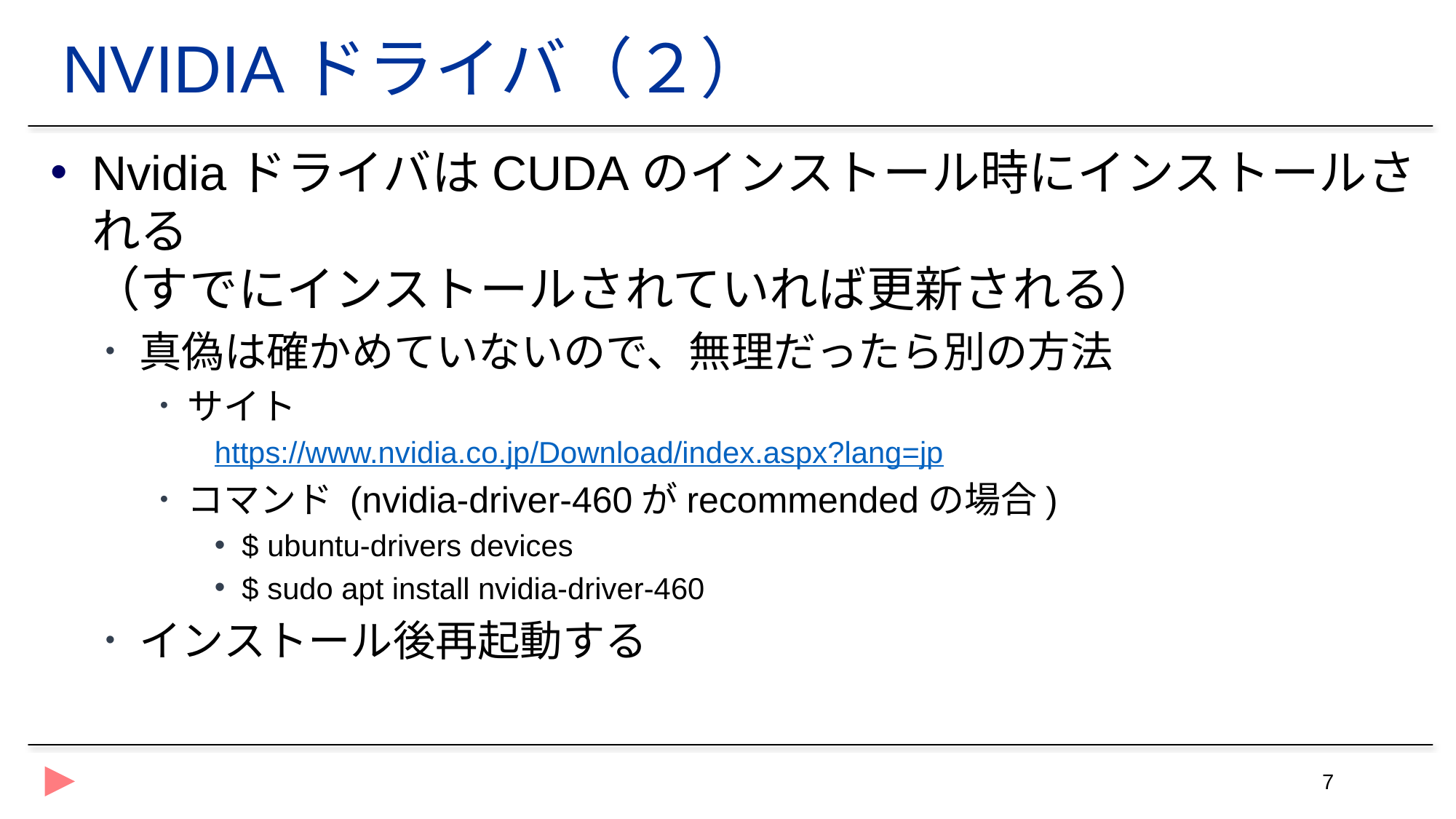

# NVIDIAドライバ（２）
NvidiaドライバはCUDAのインストール時にインストールされる
（すでにインストールされていれば更新される）
真偽は確かめていないので、無理だったら別の方法
サイト
https://www.nvidia.co.jp/Download/index.aspx?lang=jp
コマンド (nvidia-driver-460がrecommendedの場合)
$ ubuntu-drivers devices
$ sudo apt install nvidia-driver-460
インストール後再起動する